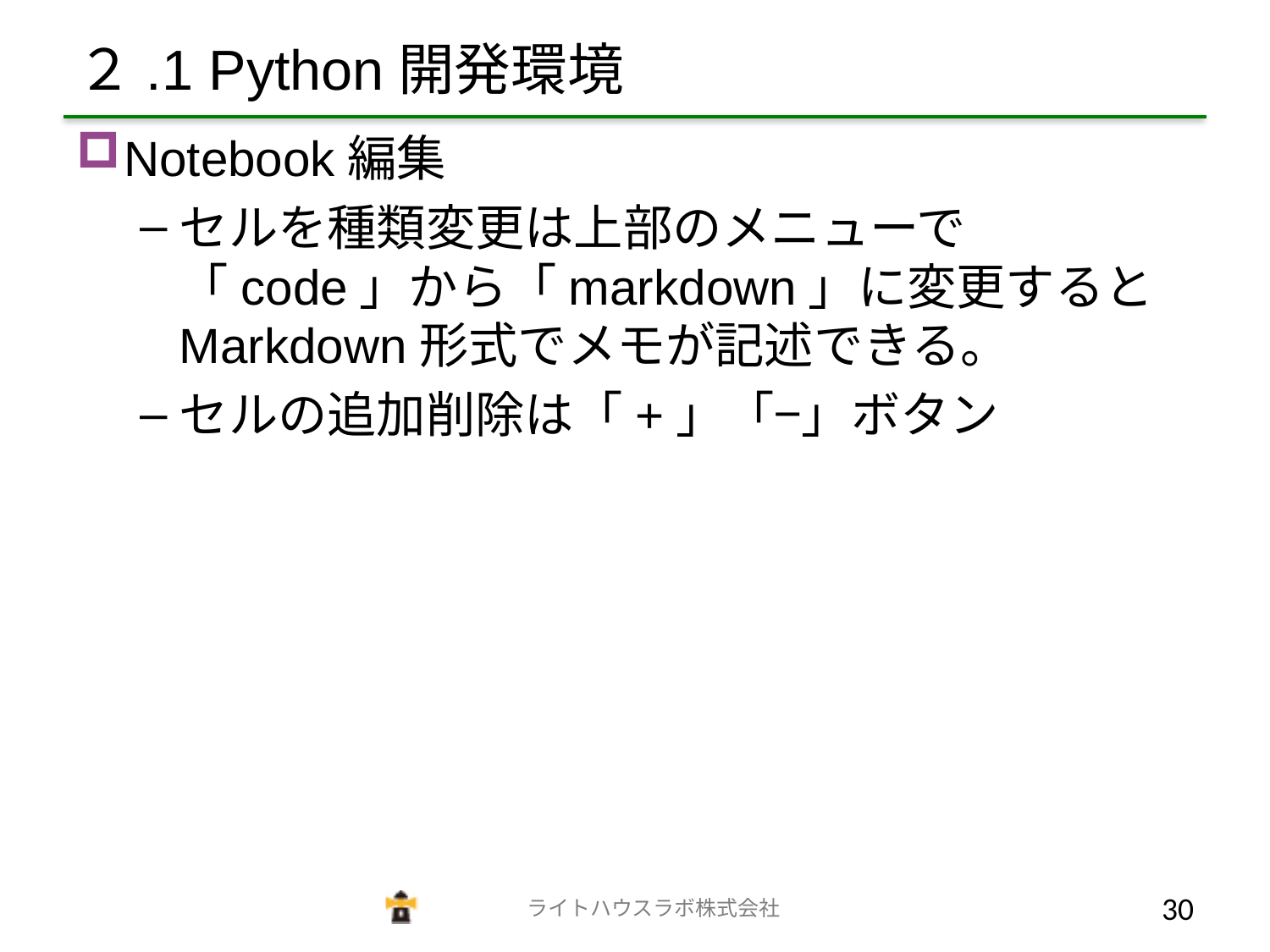

# ２.1 Python開発環境
Notebook編集
セルを種類変更は上部のメニューで「code」から「markdown」に変更するとMarkdown形式でメモが記述できる。
セルの追加削除は「+」「−」ボタン

　　　　　　　　　　　　　ライトハウスラボ株式会社
30